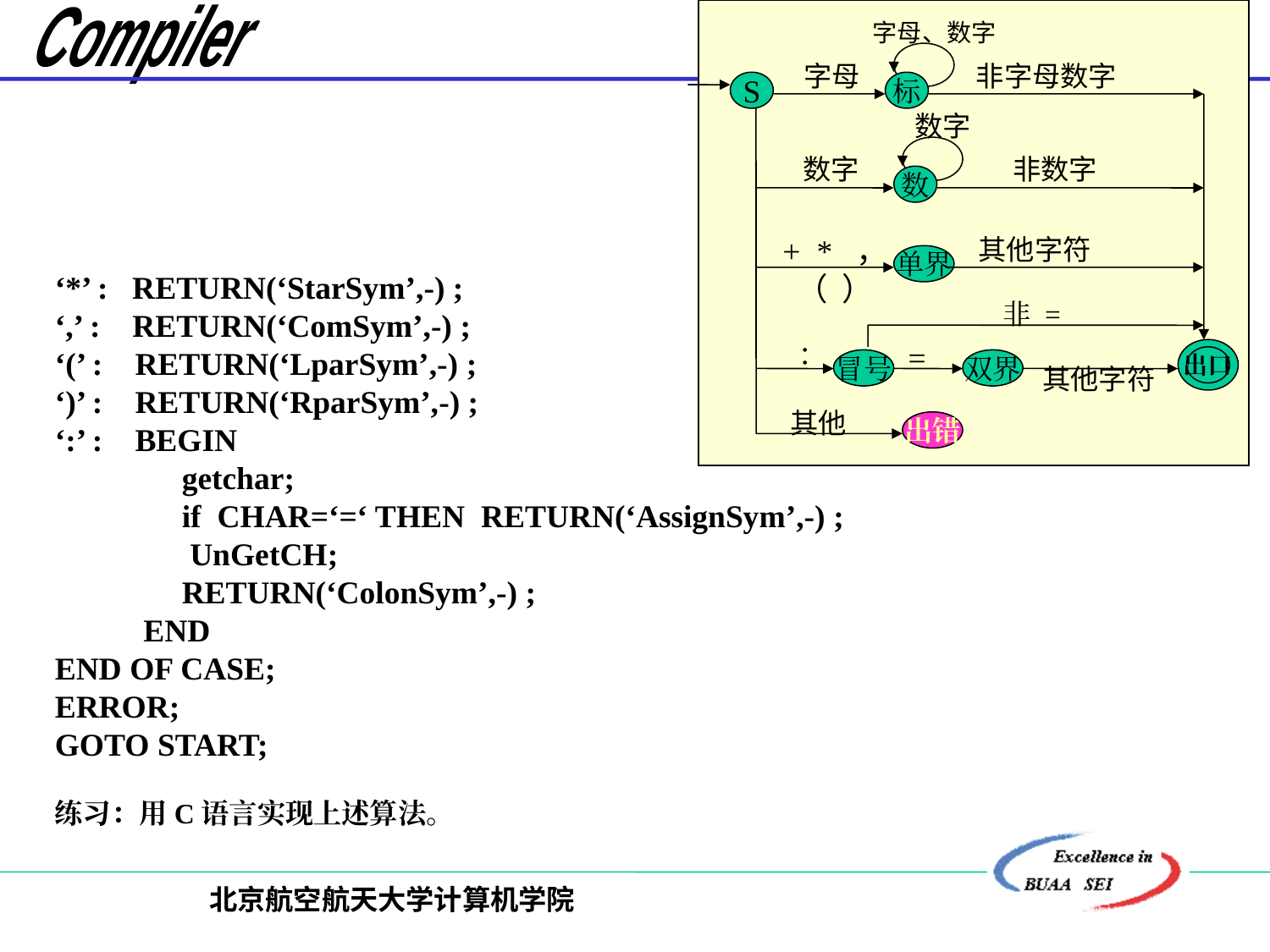

字母、数字

字母
非字母数字

S
标

数字

数字
非数字

数

+  *  ，
（  ）
其他字符
单界

非 =

：
=
出口

冒号
双界
其他字符

其他
出错

‘*’ :   RETURN(‘StarSym’,-) ;
‘,’ :    RETURN(‘ComSym’,-) ;
‘(’ :    RETURN(‘LparSym’,-) ;
‘)’ :    RETURN(‘RparSym’,-) ;
‘:’ :    BEGIN
	getchar;
	if  CHAR=‘=‘ THEN  RETURN(‘AssignSym’,-) ;
	 UnGetCH;
	RETURN(‘ColonSym’,-) ;
           END
END OF CASE;
ERROR;
GOTO START;

练习：用C语言实现上述算法。